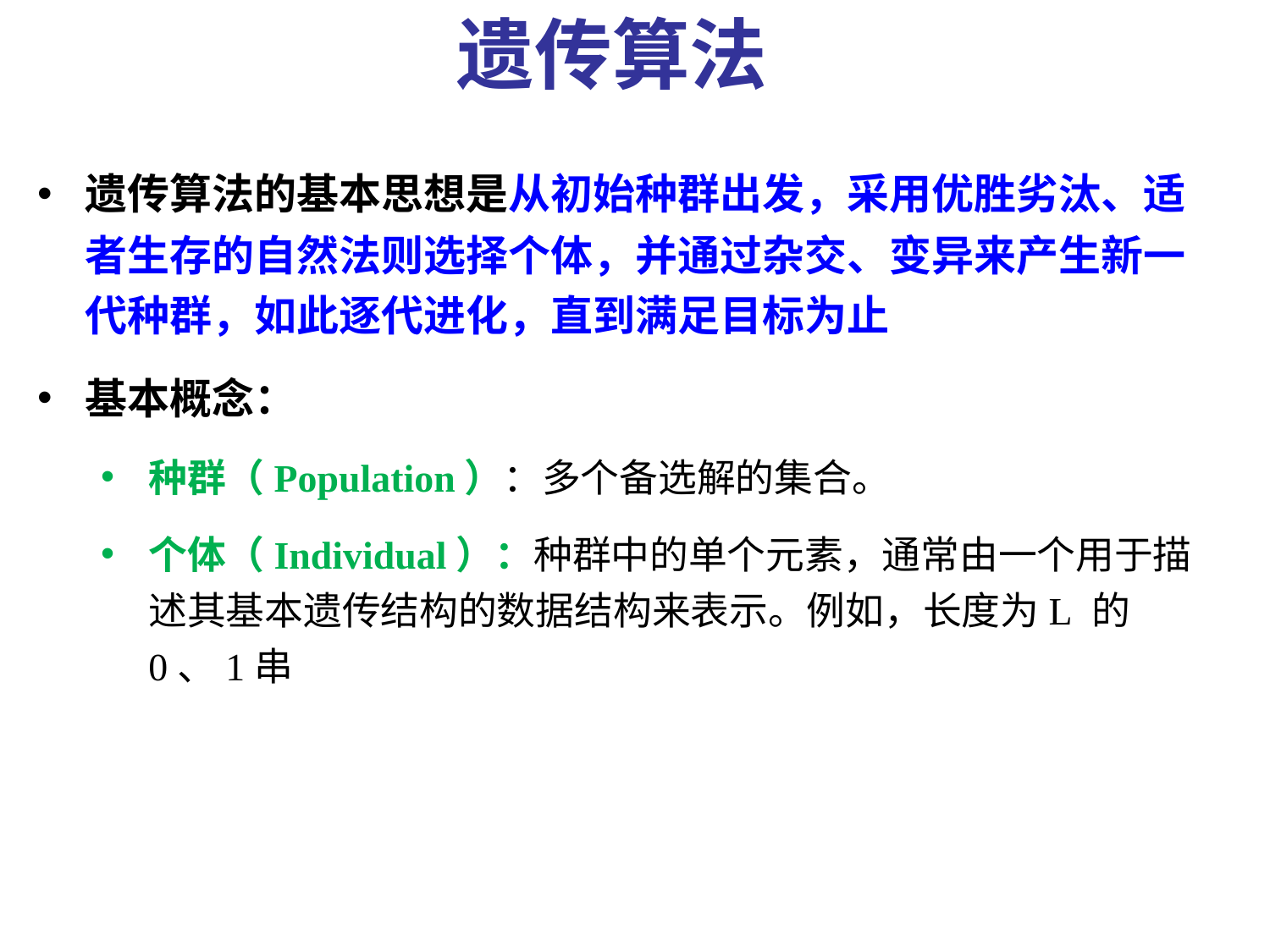

遗传算法
遗传算法的基本思想是从初始种群出发，采用优胜劣汰、适者生存的自然法则选择个体，并通过杂交、变异来产生新一代种群，如此逐代进化，直到满足目标为止
基本概念：
种群（Population）：多个备选解的集合。
个体（Individual）：种群中的单个元素，通常由一个用于描述其基本遗传结构的数据结构来表示。例如，长度为L 的0、1串